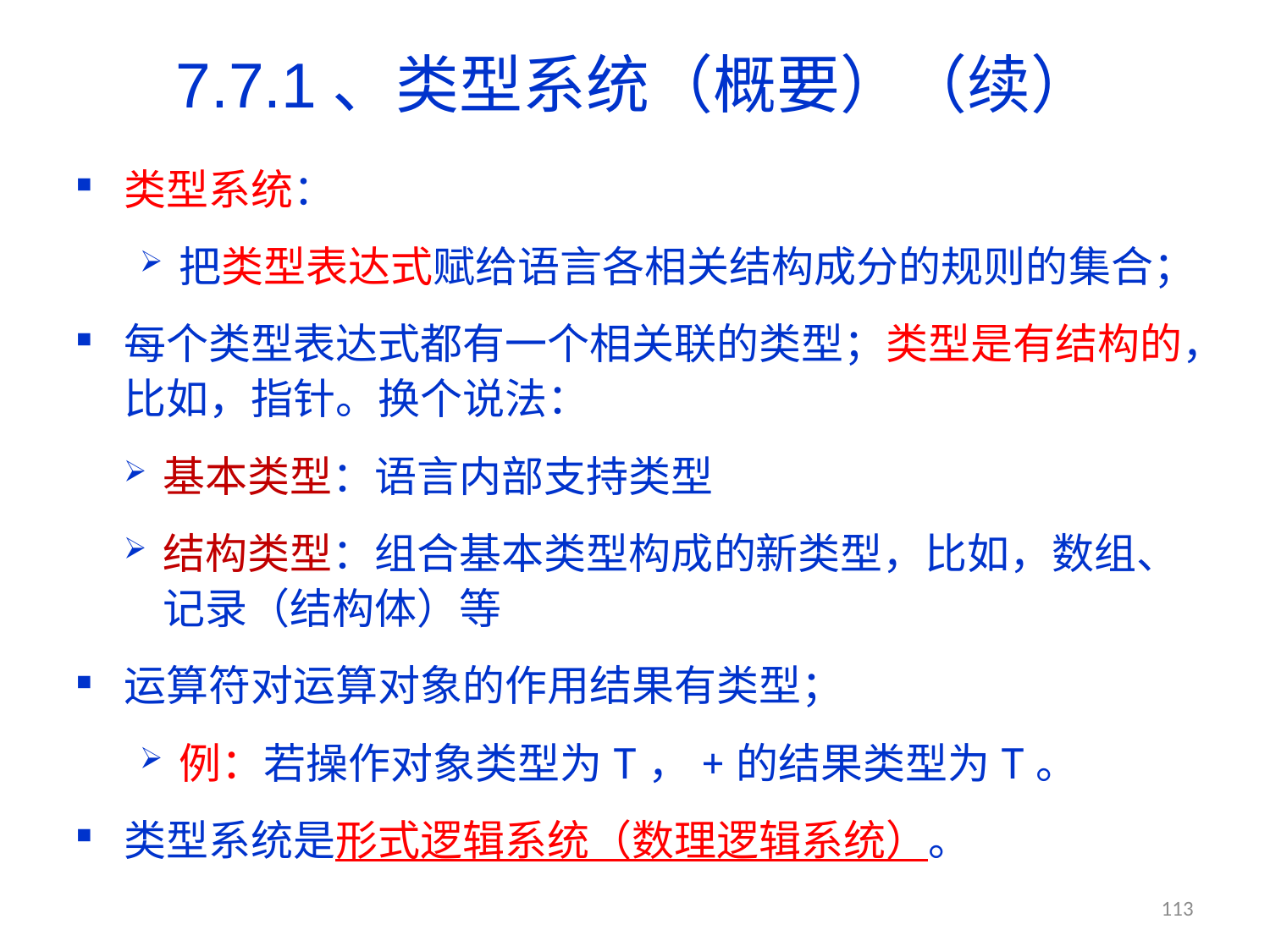

# 7.7.1、类型系统（概要）（续）
类型系统：
把类型表达式赋给语言各相关结构成分的规则的集合；
每个类型表达式都有一个相关联的类型；类型是有结构的，比如，指针。换个说法：
基本类型：语言内部支持类型
结构类型：组合基本类型构成的新类型，比如，数组、记录（结构体）等
运算符对运算对象的作用结果有类型；
例：若操作对象类型为T，+的结果类型为T。
类型系统是形式逻辑系统（数理逻辑系统）。

113